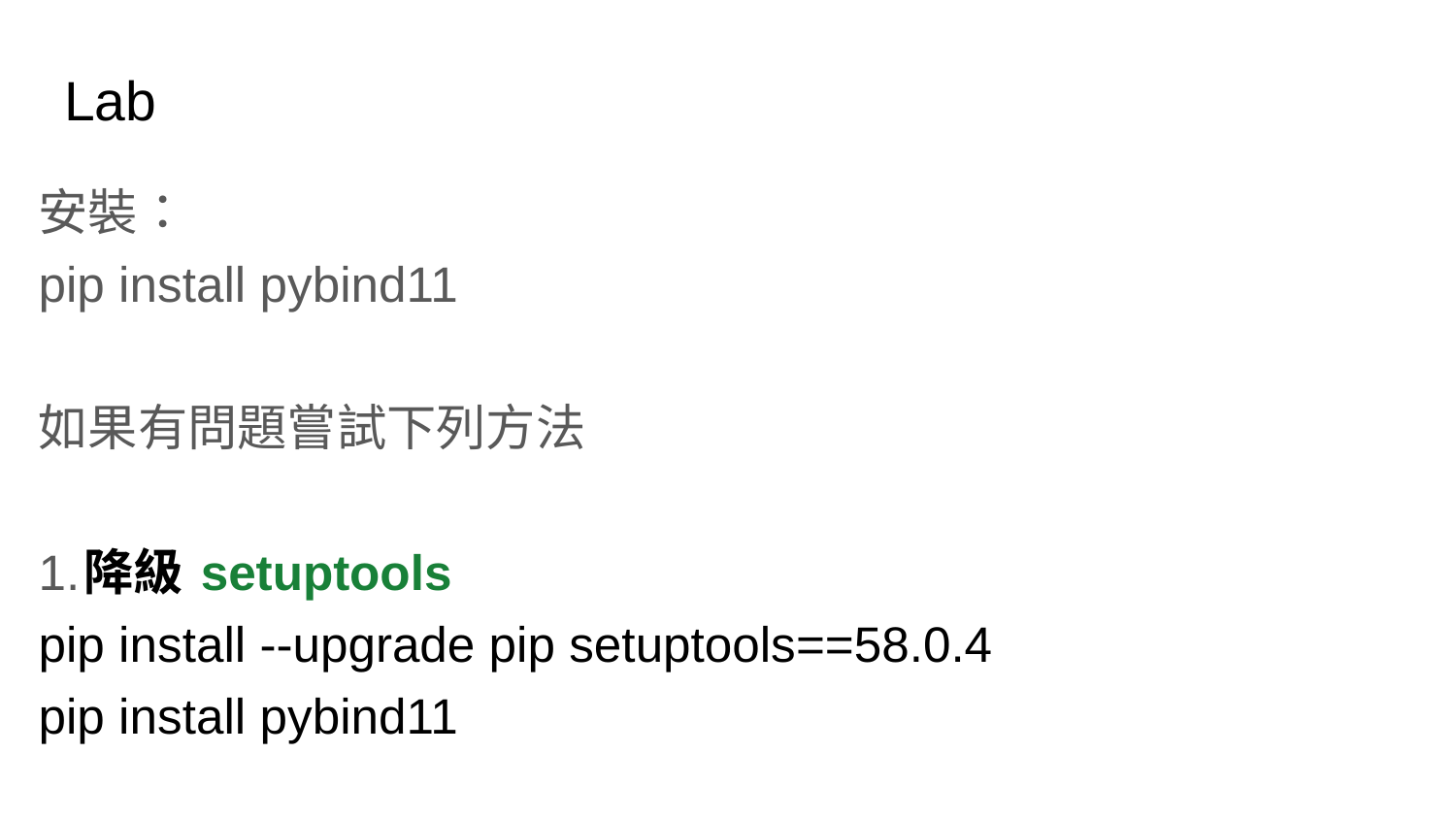

# Lab
安裝：
pip install pybind11

如果有問題嘗試下列方法

1.降級 setuptools
pip install --upgrade pip setuptools==58.0.4
pip install pybind11